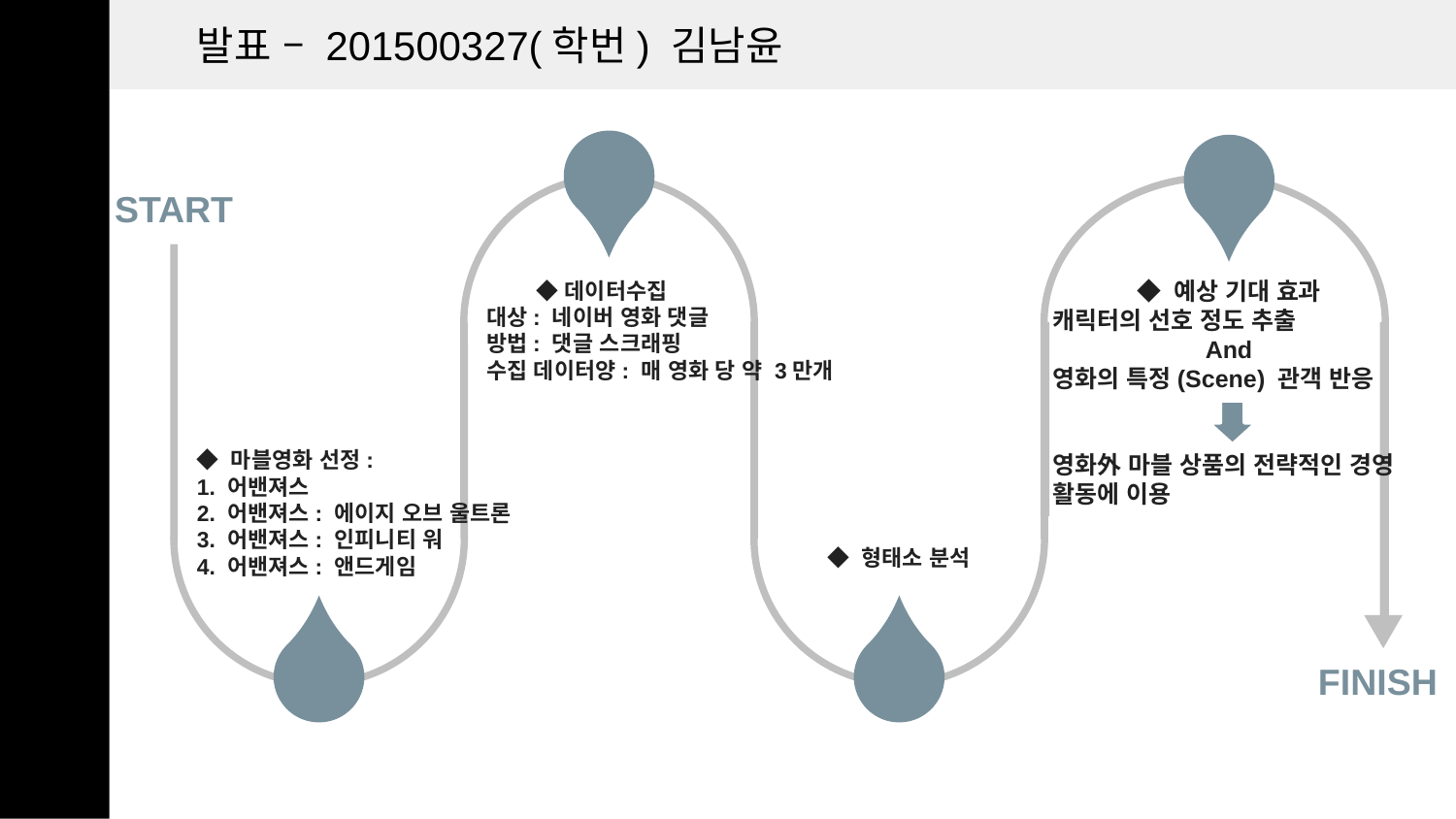

발표 – 201500327(학번) 김남윤

START

◆ 예상 기대 효과
캐릭터의 선호 정도 추출
And
영화의 특정(Scene) 관객 반응

영화外 마블 상품의 전략적인 경영 활동에 이용
        ◆데이터수집
대상: 네이버 영화 댓글
방법: 댓글 스크래핑
수집 데이터양: 매 영화 당 약 3만개

◆ 마블영화 선정:
1. 어밴져스
2. 어밴져스: 에이지 오브 울트론
3. 어밴져스: 인피니티 워
4. 어밴져스: 앤드게임
◆ 형태소 분석

FINISH